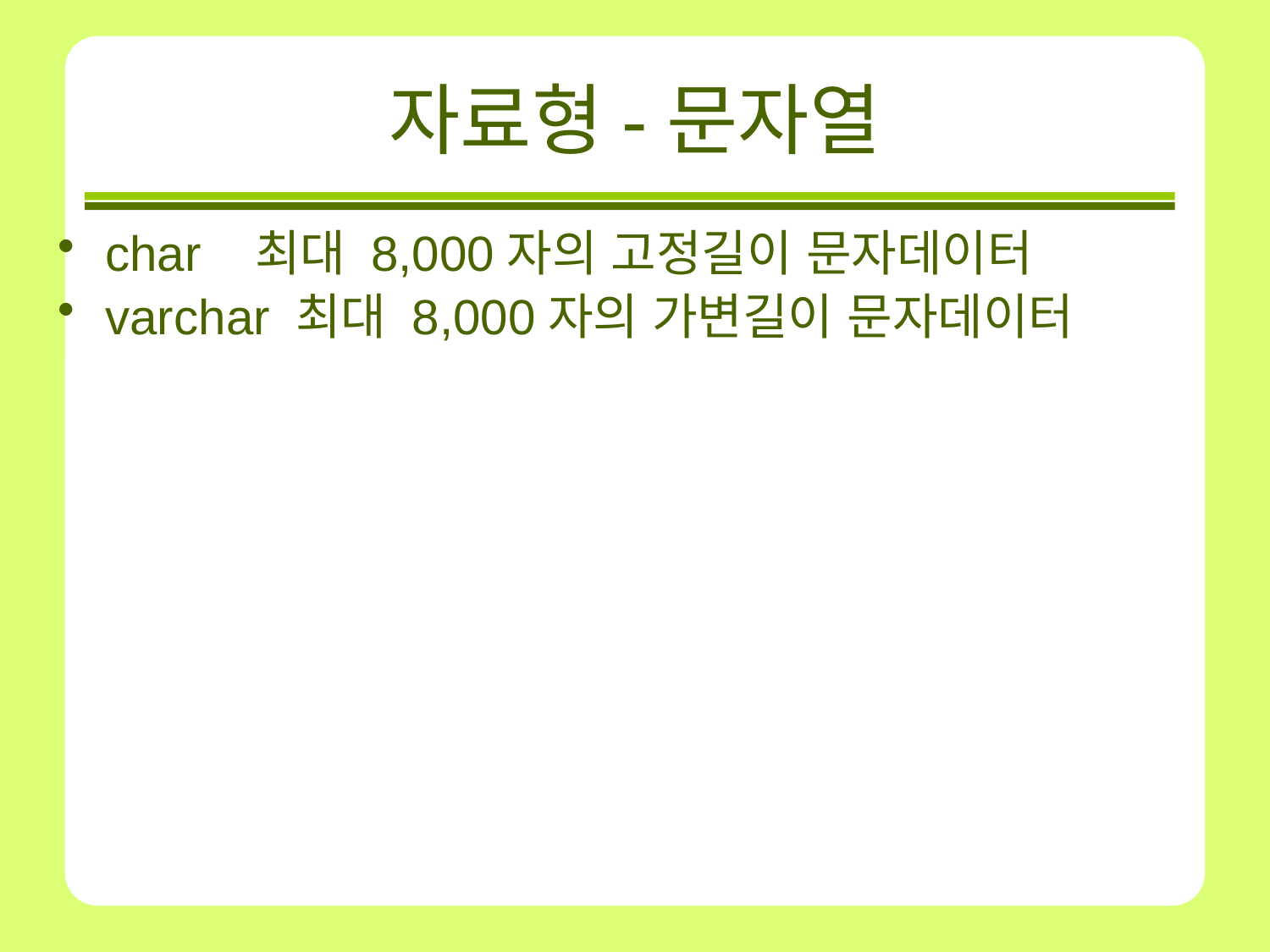

# 자료형-문자열
char   최대 8,000자의 고정길이 문자데이터
varchar 최대 8,000자의 가변길이 문자데이터